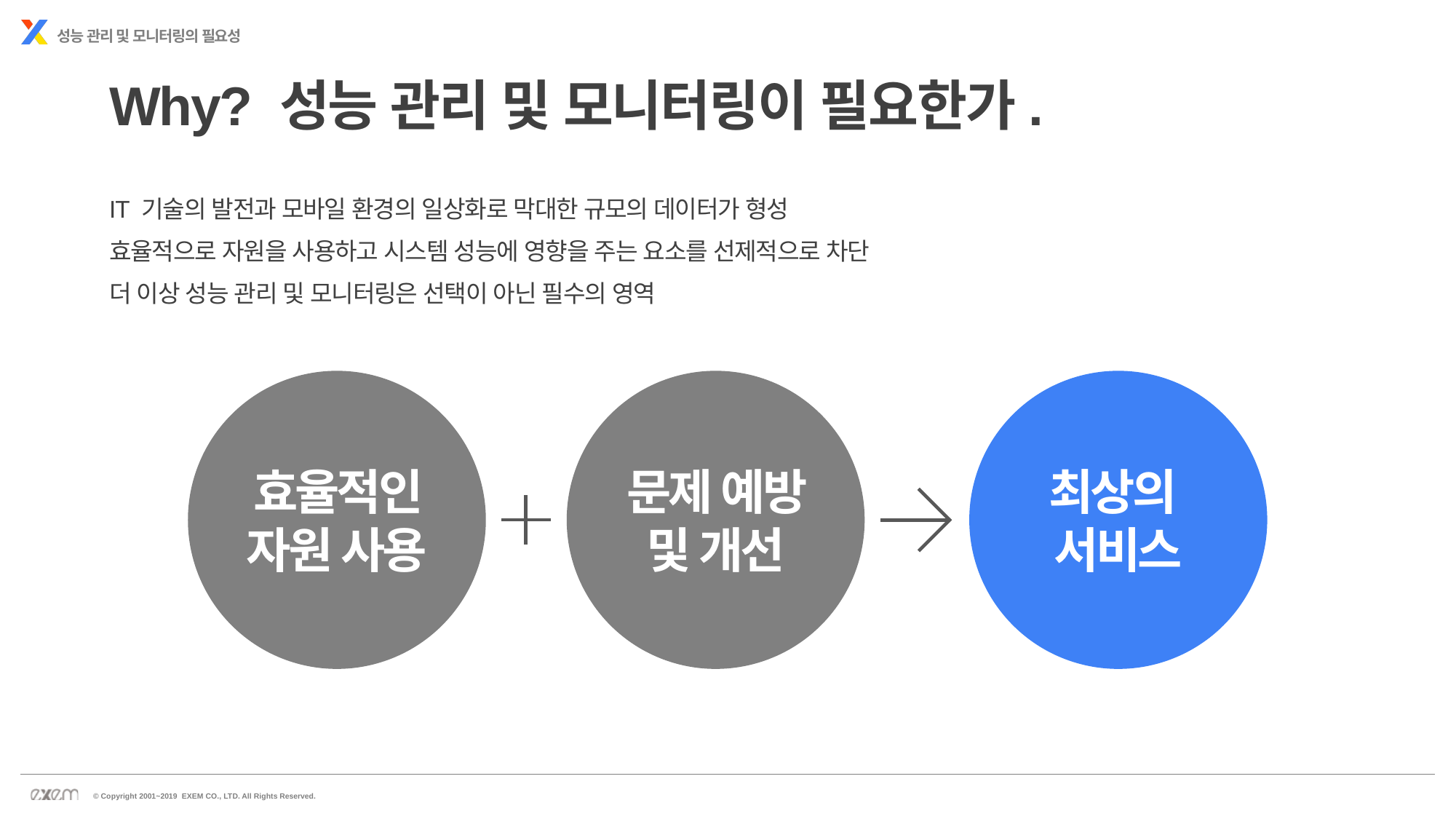

성능 관리 및 모니터링의 필요성
Why? 성능 관리 및 모니터링이 필요한가.
IT 기술의 발전과 모바일 환경의 일상화로 막대한 규모의 데이터가 형성
효율적으로 자원을 사용하고 시스템 성능에 영향을 주는 요소를 선제적으로 차단
더 이상 성능 관리 및 모니터링은 선택이 아닌 필수의 영역
효율적인 자원 사용
문제 예방 및 개선
최상의
서비스